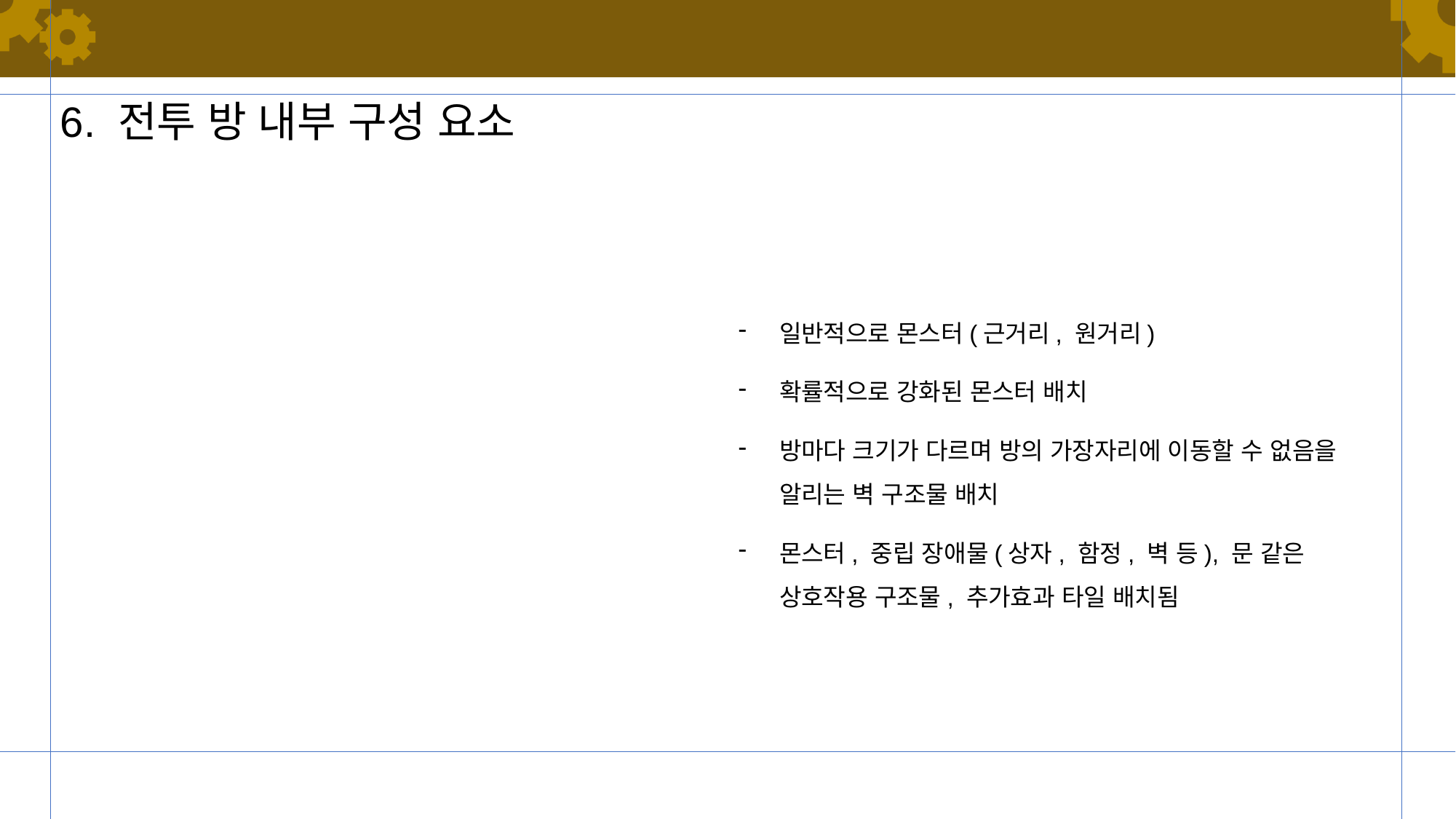

#
6. 전투 방 내부 구성 요소
일반적으로 몬스터(근거리, 원거리)
확률적으로 강화된 몬스터 배치
방마다 크기가 다르며 방의 가장자리에 이동할 수 없음을 알리는 벽 구조물 배치
몬스터, 중립 장애물(상자, 함정, 벽 등), 문 같은 상호작용 구조물, 추가효과 타일 배치됨